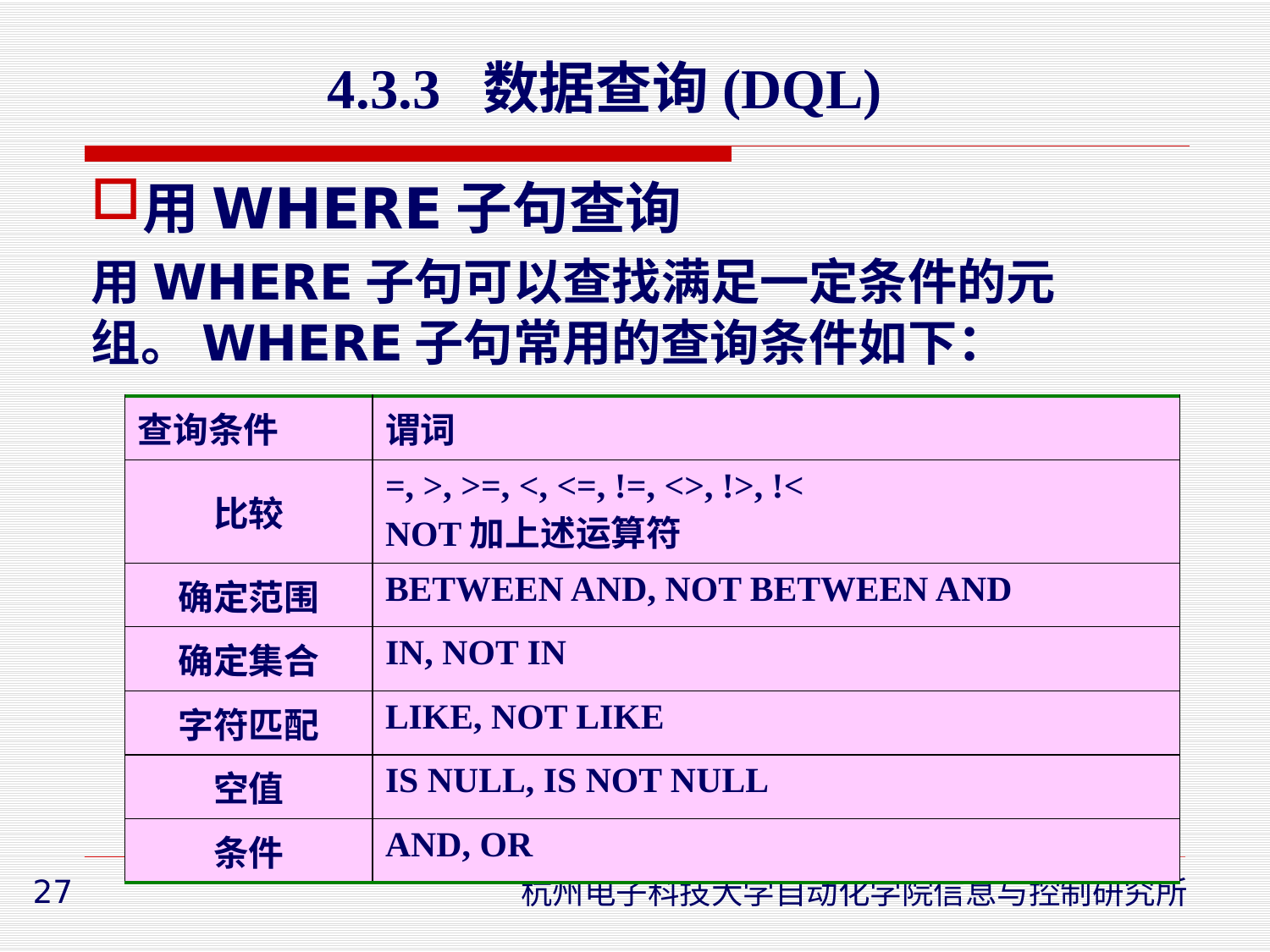

4.3.3  数据查询(DQL)
用WHERE子句查询
用WHERE子句可以查找满足一定条件的元组。WHERE子句常用的查询条件如下：
| 查询条件 | 谓词 |
| --- | --- |
| 比较 | =, >, >=, <, <=, !=, <>, !>, !< NOT加上述运算符 |
| 确定范围 | BETWEEN AND, NOT BETWEEN AND |
| 确定集合 | IN, NOT IN |
| 字符匹配 | LIKE, NOT LIKE |
| 空值 | IS NULL, IS NOT NULL |
| 条件 | AND, OR |